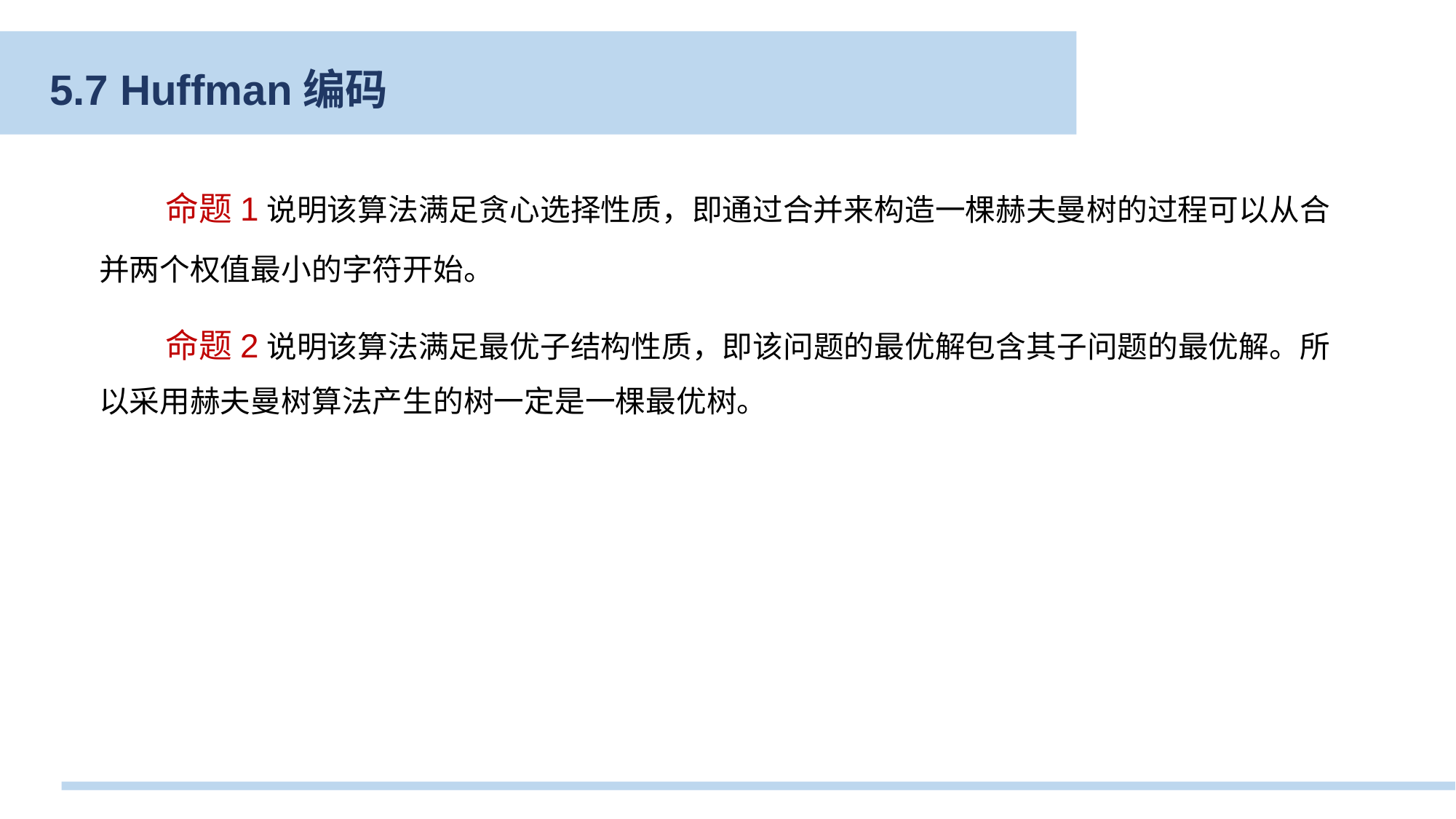

5.7 Huffman编码
　　命题1说明该算法满足贪心选择性质，即通过合并来构造一棵赫夫曼树的过程可以从合并两个权值最小的字符开始。
　　命题2说明该算法满足最优子结构性质，即该问题的最优解包含其子问题的最优解。所以采用赫夫曼树算法产生的树一定是一棵最优树。